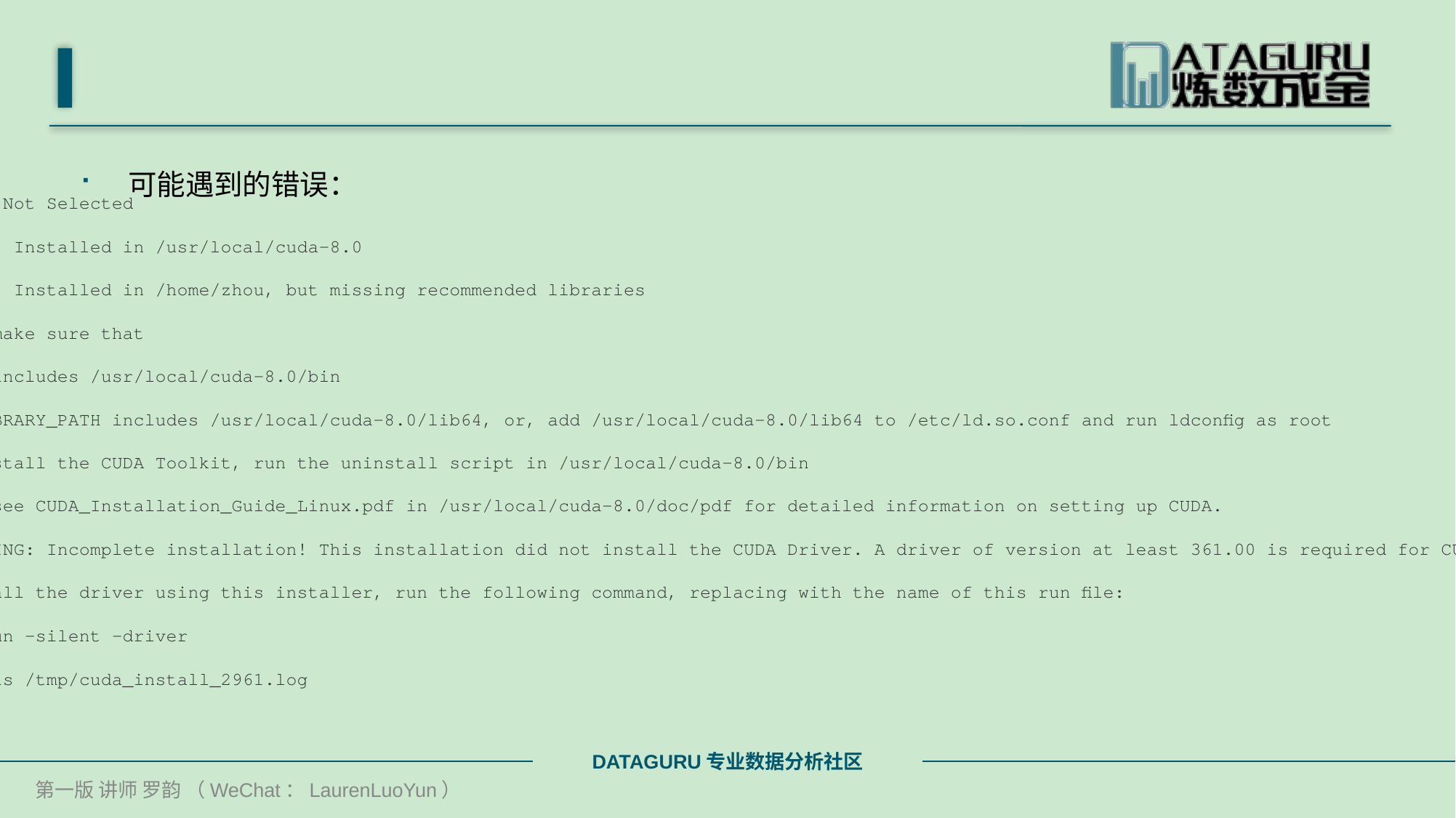

#
可能遇到的错误：
Driver: Not Selected
Toolkit: Installed in /usr/local/cuda-8.0
Samples: Installed in /home/zhou, but missing recommended libraries
Please make sure that
- PATH includes /usr/local/cuda-8.0/bin
- LD_LIBRARY_PATH includes /usr/local/cuda-8.0/lib64, or, add /usr/local/cuda-8.0/lib64 to /etc/ld.so.conf and run ldconfig as root
To uninstall the CUDA Toolkit, run the uninstall script in /usr/local/cuda-8.0/bin
Please see CUDA_Installation_Guide_Linux.pdf in /usr/local/cuda-8.0/doc/pdf for detailed information on setting up CUDA.
***WARNING: Incomplete installation! This installation did not install the CUDA Driver. A driver of version at least 361.00 is required for CUDA 8.0 functionality to work.
To install the driver using this installer, run the following command, replacing with the name of this run file:
sudo .run -silent -driver
Logfile is /tmp/cuda_install_2961.log